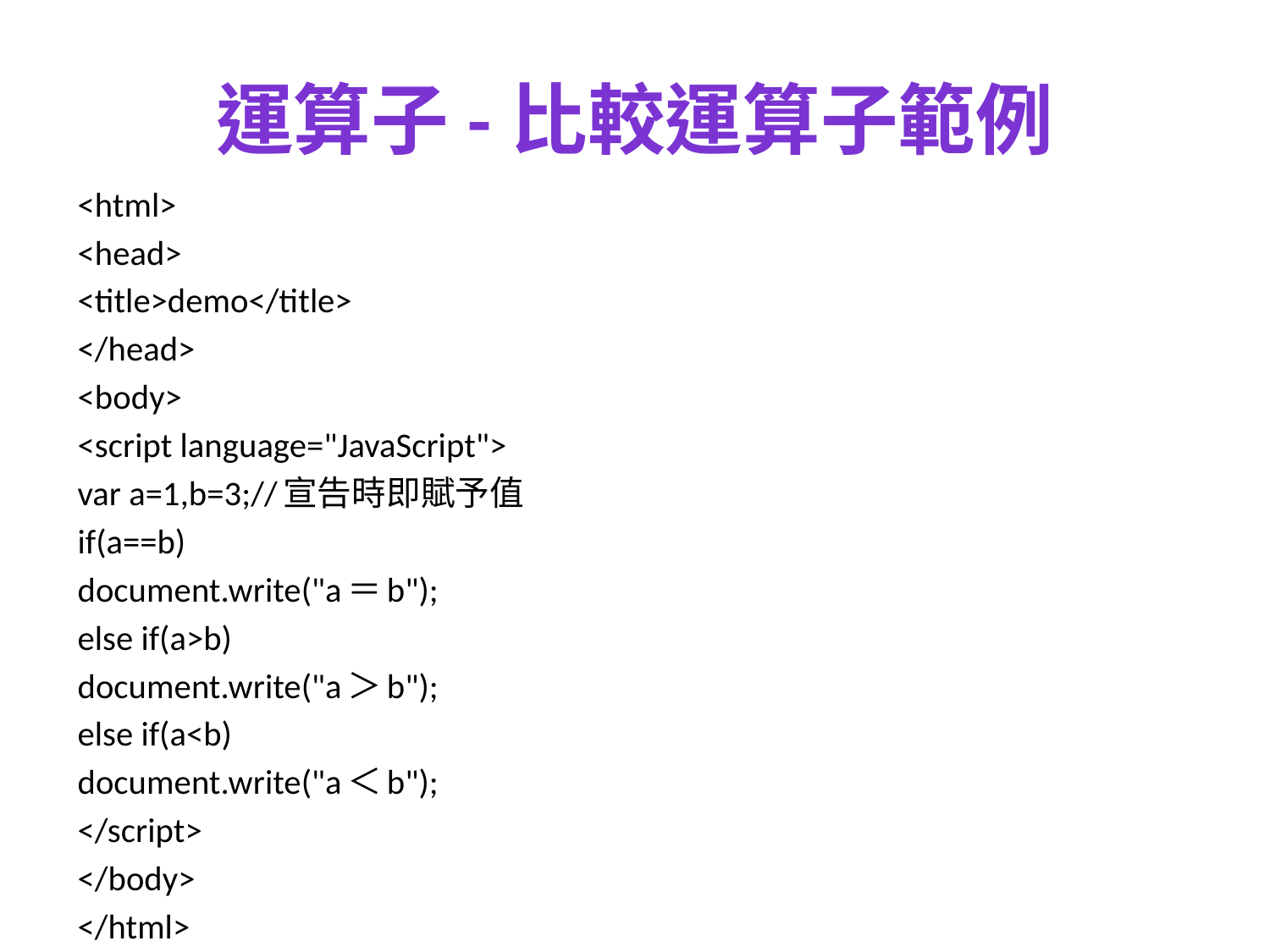

# 運算子-比較運算子範例
<html>
<head>
<title>demo</title>
</head>
<body>
<script language="JavaScript">
var a=1,b=3;//宣告時即賦予值
if(a==b)
document.write("a＝b");
else if(a>b)
document.write("a＞b");
else if(a<b)
document.write("a＜b");
</script>
</body>
</html>